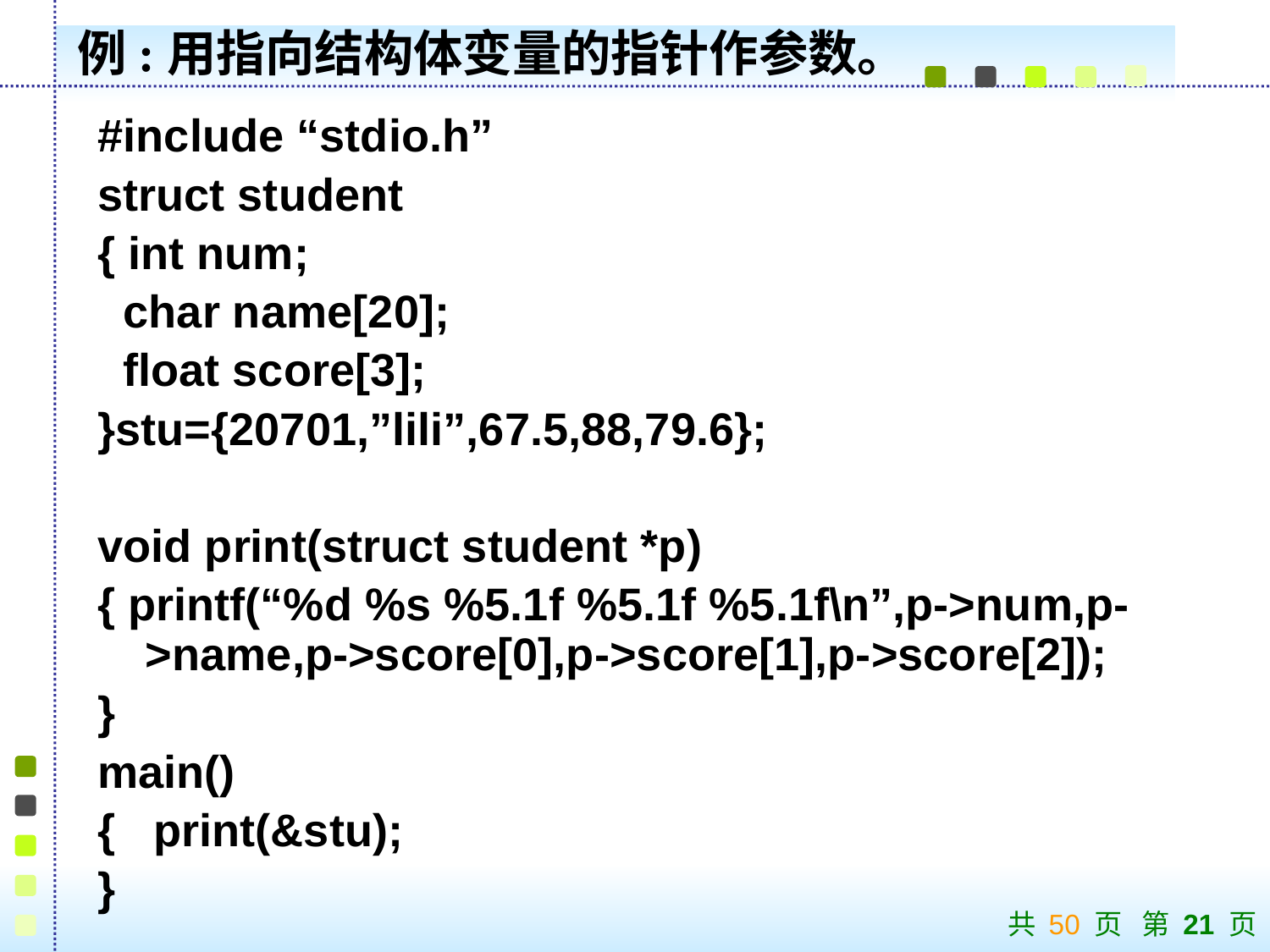

例:用指向结构体变量的指针作参数。
#include “stdio.h”
struct student
{ int num;
  char name[20];
  float score[3];
}stu={20701,”lili”,67.5,88,79.6};

void print(struct student *p)
{ printf(“%d %s %5.1f %5.1f %5.1f\n”,p->num,p->name,p->score[0],p->score[1],p->score[2]);
}
main()
{   print(&stu);
}
共 50 页   第 21 页